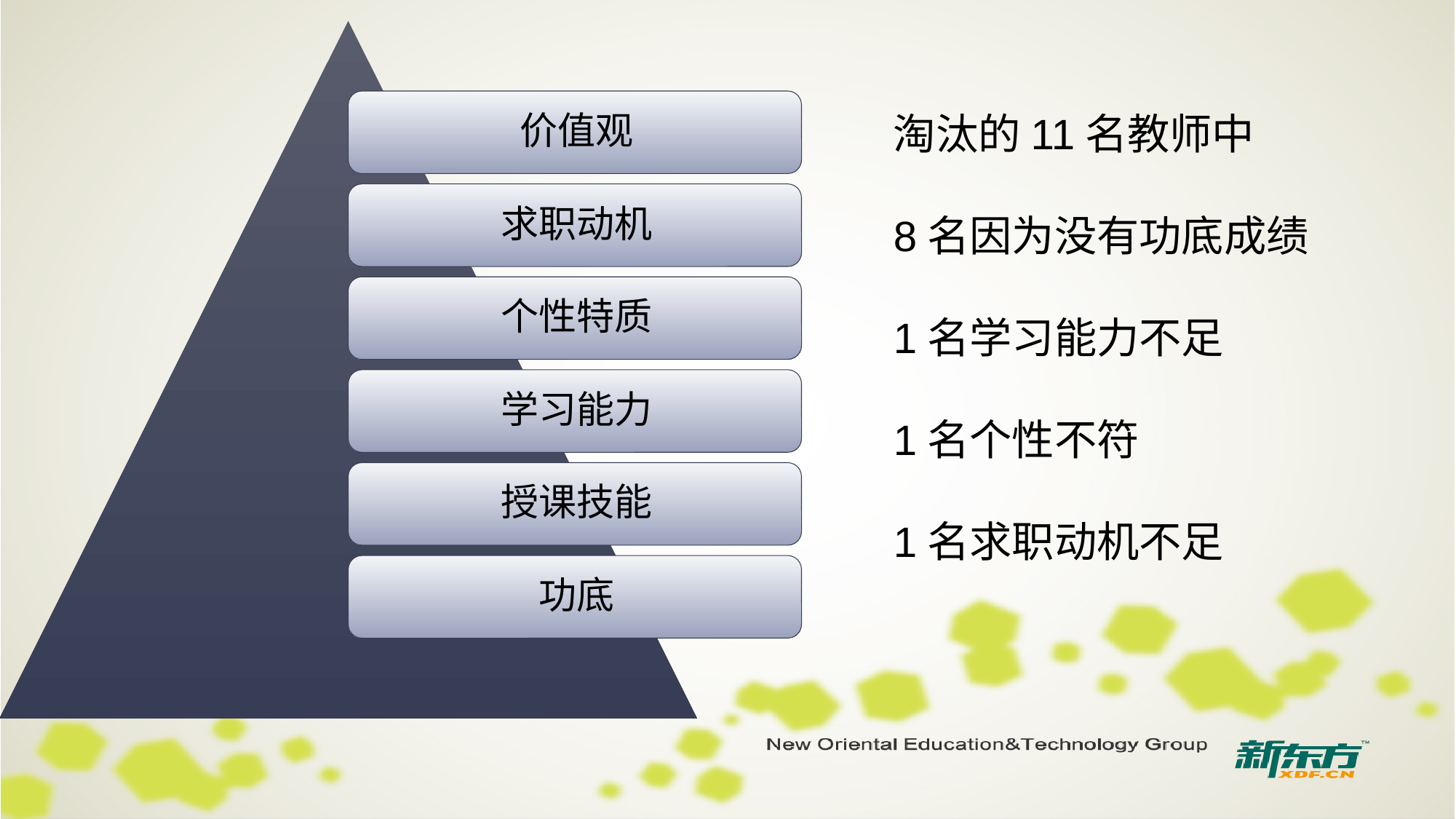

价值观
求职动机
个性特质
学习能力
授课技能
功底
淘汰的11名教师中

8名因为没有功底成绩

1名学习能力不足

1名个性不符

1名求职动机不足